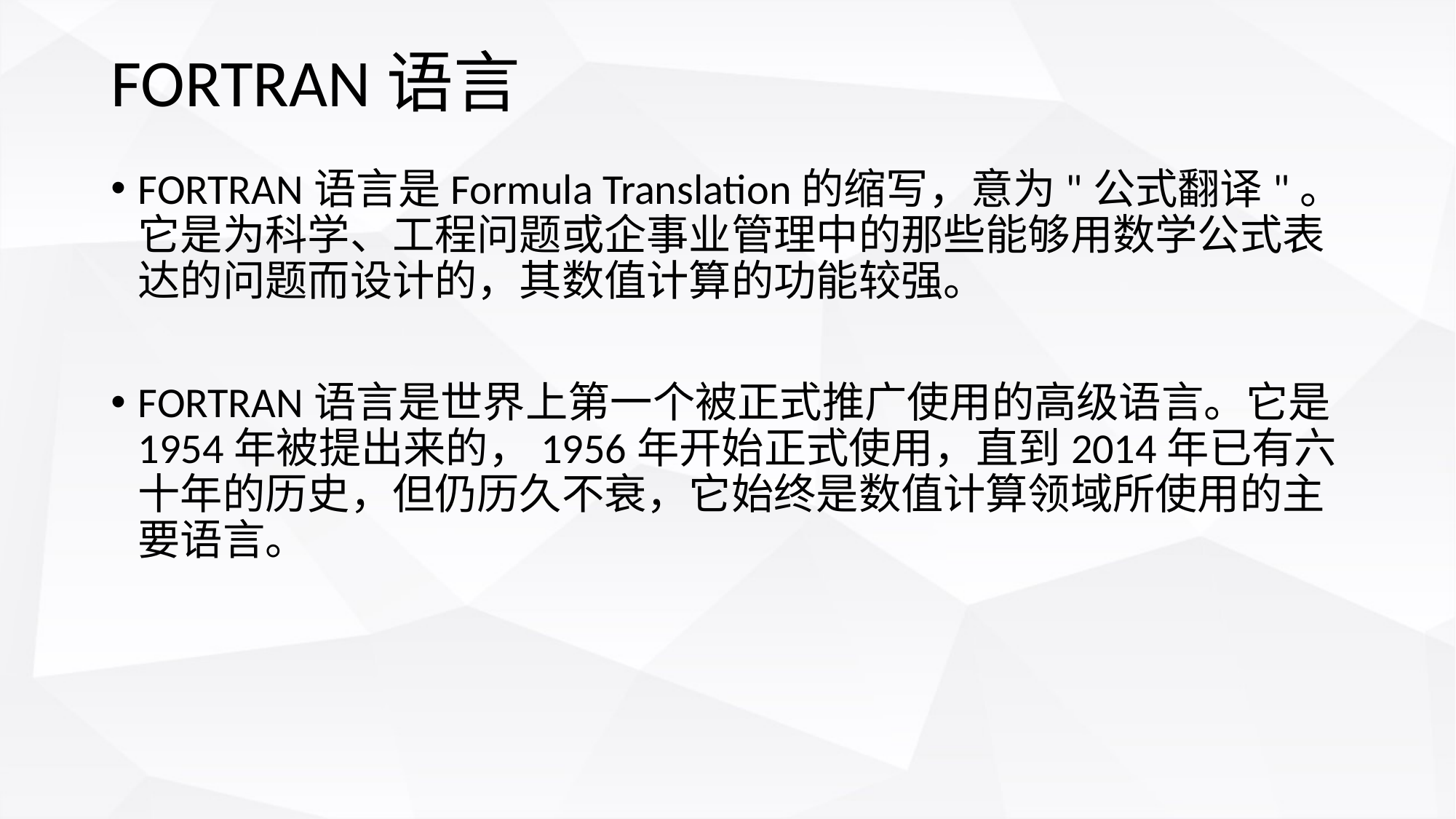

# FORTRAN语言
FORTRAN语言是Formula Translation的缩写，意为"公式翻译"。它是为科学、工程问题或企事业管理中的那些能够用数学公式表达的问题而设计的，其数值计算的功能较强。

FORTRAN语言是世界上第一个被正式推广使用的高级语言。它是1954年被提出来的，1956年开始正式使用，直到2014年已有六十年的历史，但仍历久不衰，它始终是数值计算领域所使用的主要语言。